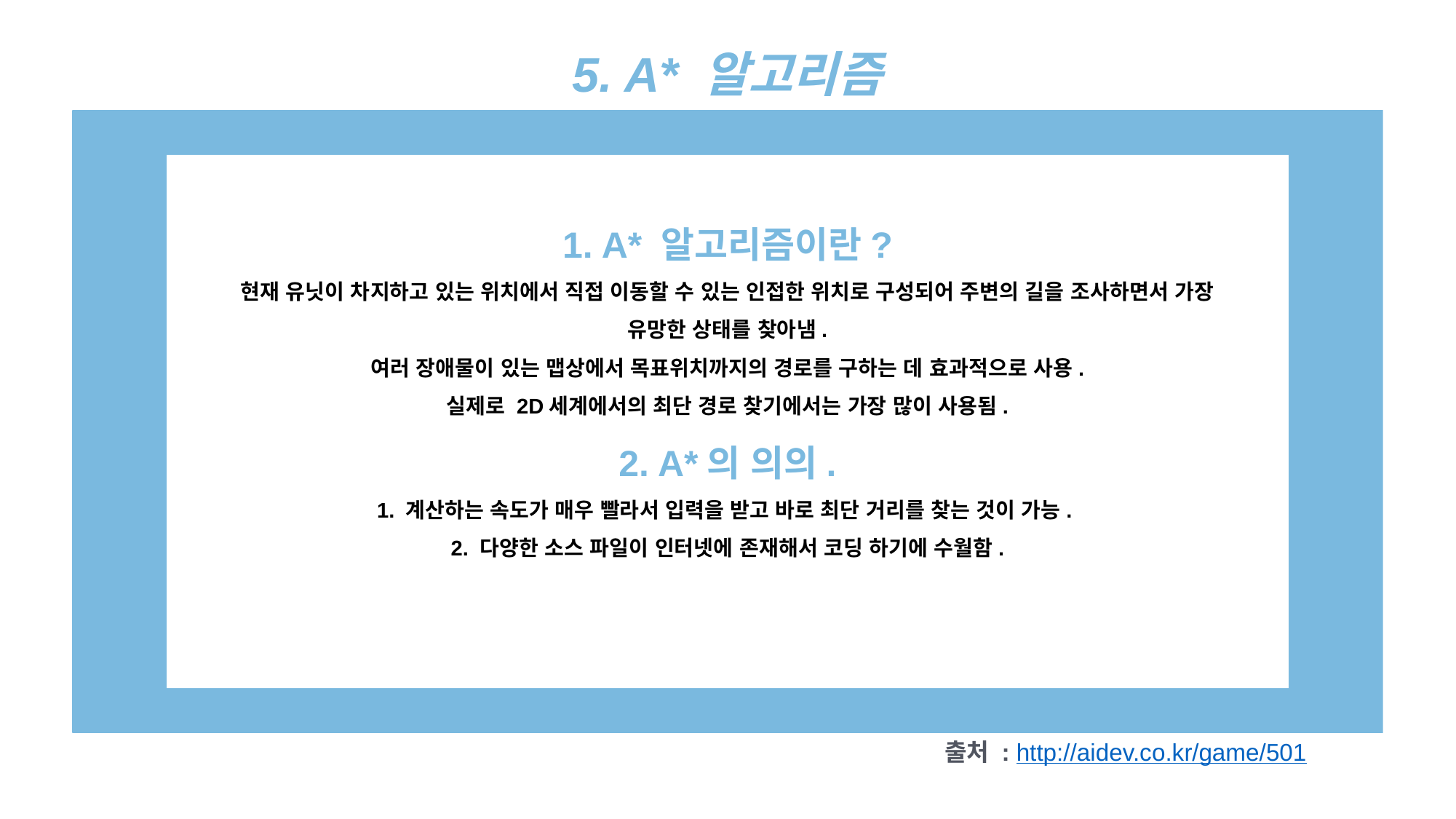

5. A* 알고리즘

1. A* 알고리즘이란?
현재 유닛이 차지하고 있는 위치에서 직접 이동할 수 있는 인접한 위치로 구성되어 주변의 길을 조사하면서 가장 유망한 상태를 찾아냄.
여러 장애물이 있는 맵상에서 목표위치까지의 경로를 구하는 데 효과적으로 사용.
실제로 2D세계에서의 최단 경로 찾기에서는 가장 많이 사용됨.
2. A*의 의의.
1. 계산하는 속도가 매우 빨라서 입력을 받고 바로 최단 거리를 찾는 것이 가능.
2. 다양한 소스 파일이 인터넷에 존재해서 코딩 하기에 수월함.

출처 : http://aidev.co.kr/game/501